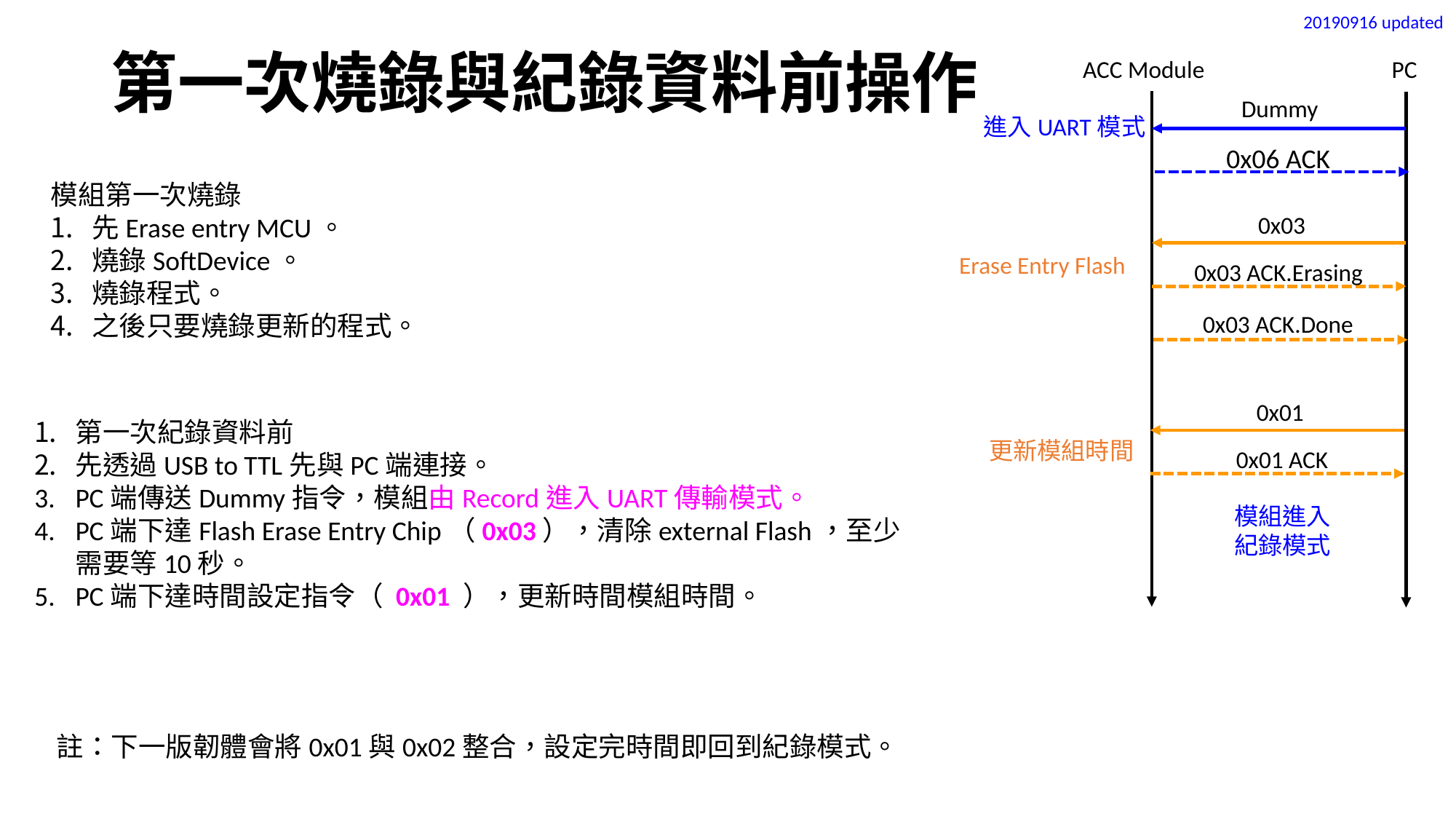

# 第一次燒錄與紀錄資料前操作
20190916 updated
ACC Module
PC
Dummy
進入UART模式
0x06 ACK
模組第一次燒錄
先Erase entry MCU。
燒錄SoftDevice。
燒錄程式。
之後只要燒錄更新的程式。
0x03
0x03 ACK.Erasing
Erase Entry Flash
0x03 ACK.Done
0x01
0x01 ACK
第一次紀錄資料前
先透過USB to TTL先與PC端連接。
PC端傳送Dummy指令，模組由Record進入UART傳輸模式。
PC端下達Flash Erase Entry Chip（0x03），清除external Flash，至少需要等10秒。
PC端下達時間設定指令（ 0x01 ），更新時間模組時間。

更新模組時間
模組進入紀錄模式
註：下一版韌體會將0x01與0x02整合，設定完時間即回到紀錄模式。